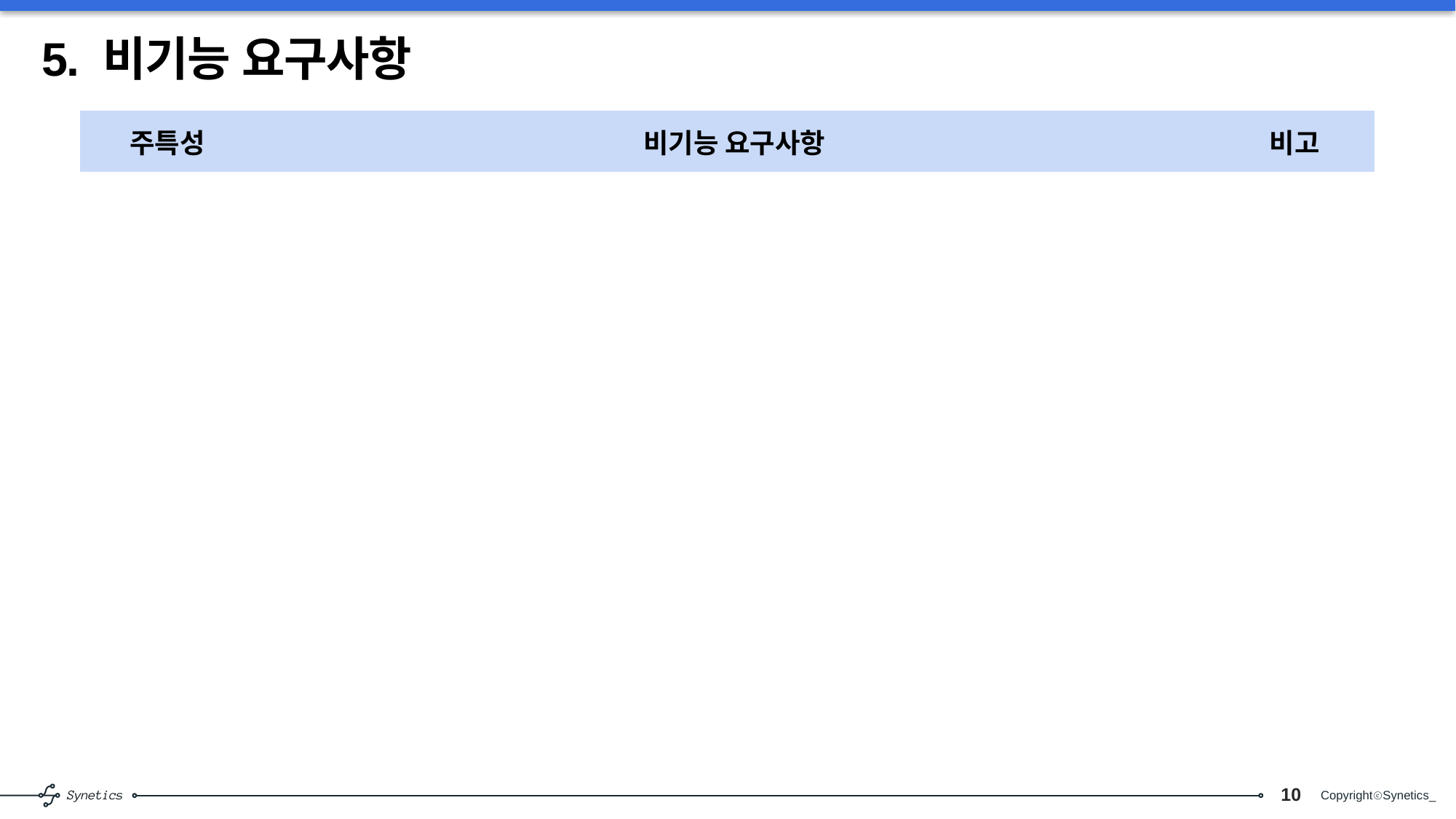

# 5. 비기능 요구사항
| 주특성 | 비기능 요구사항 | 비고 |
| --- | --- | --- |
|  |  |  |
|  |  |  |
|  |  |  |
|  |  |  |
|  |  |  |